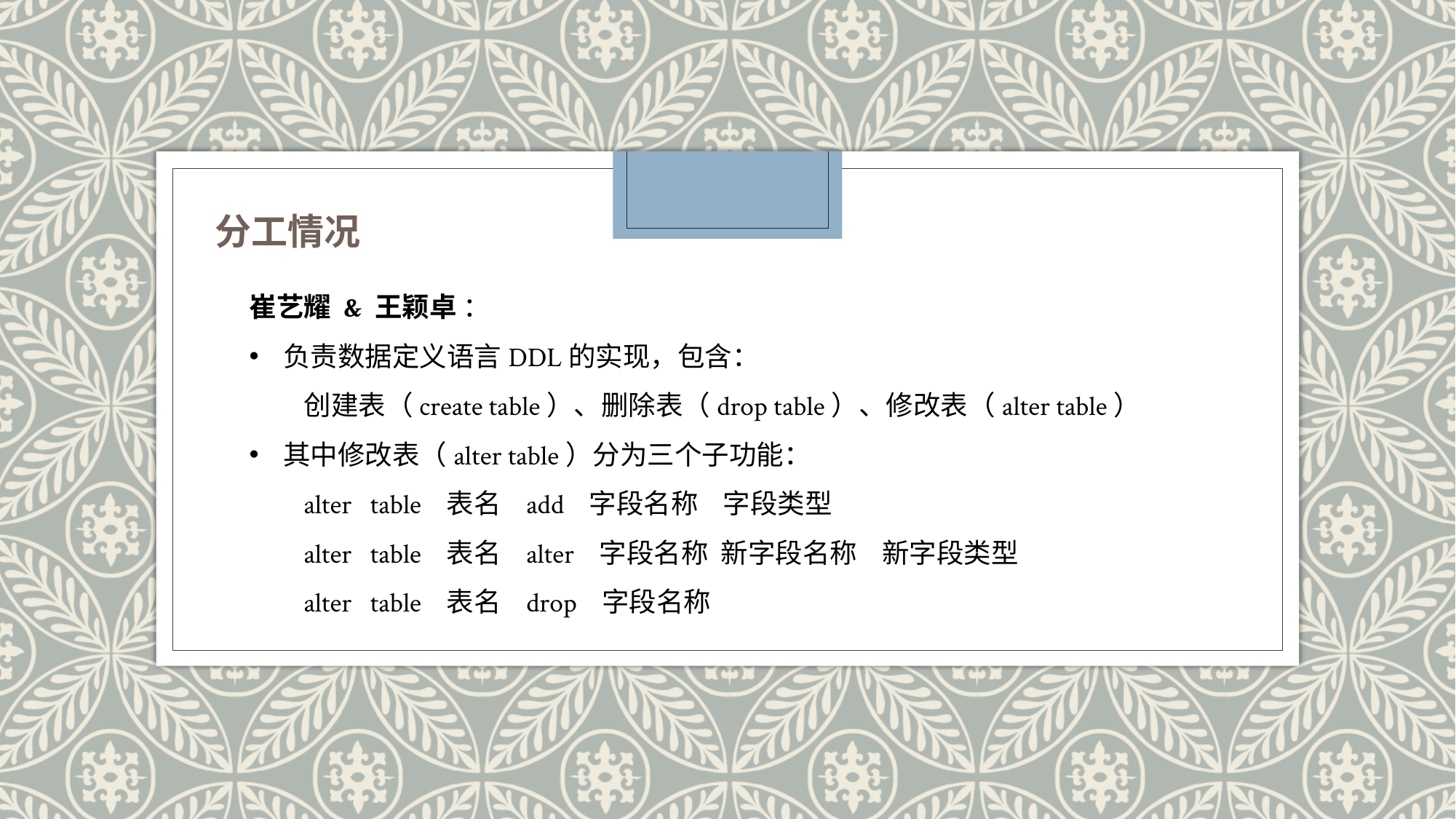

分工情况
崔艺耀 & 王颖卓 ：
负责数据定义语言DDL的实现，包含：
创建表（create table）、删除表（drop table）、修改表（alter table）
其中修改表（alter table）分为三个子功能：
alter   table   表名   add   字段名称    字段类型
alter   table   表名   alter   字段名称  新字段名称    新字段类型
alter   table   表名   drop   字段名称